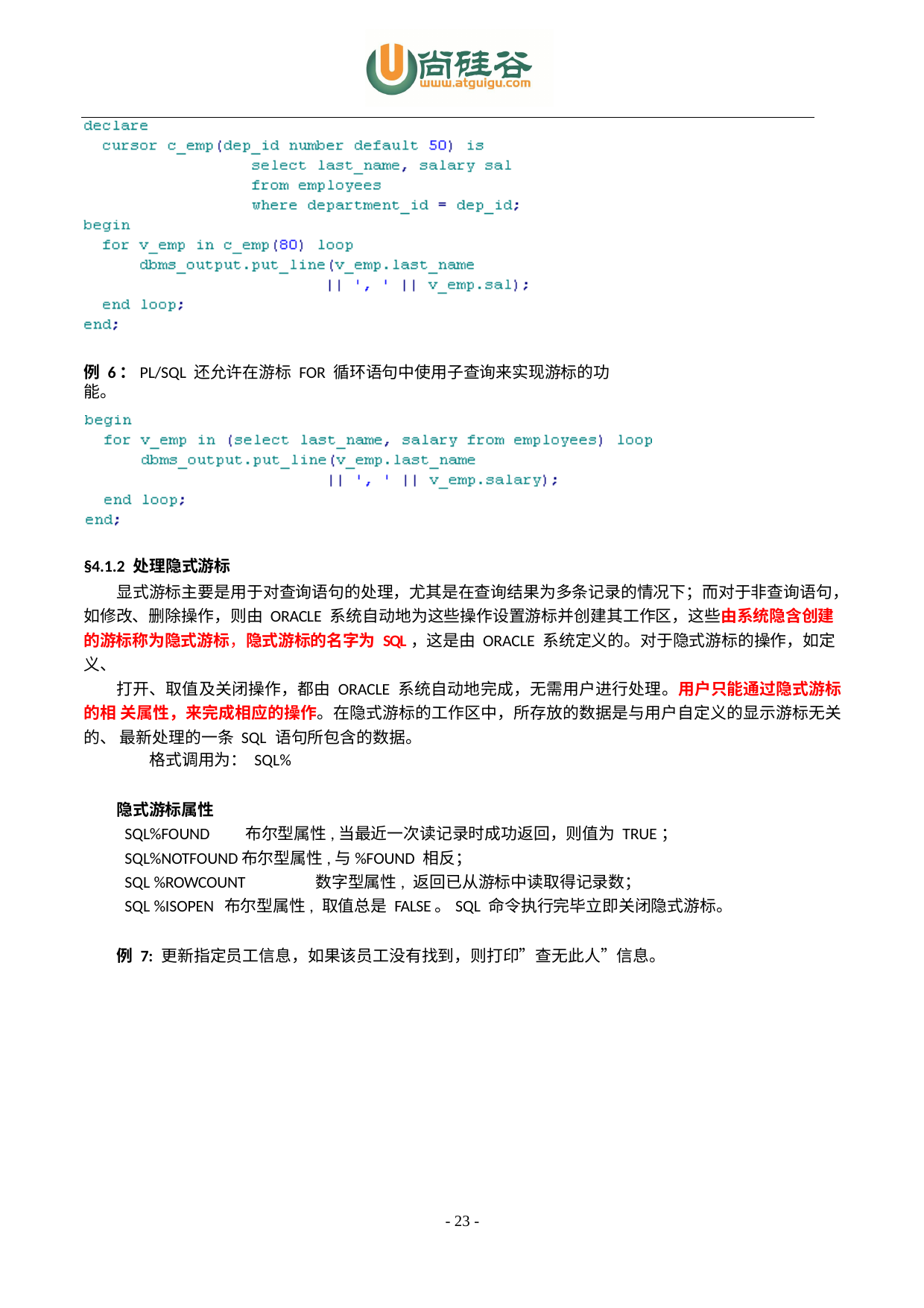

例 6：PL/SQL 还允许在游标 FOR 循环语句中使用子查询来实现游标的功能。

§4.1.2 处理隐式游标
显式游标主要是用于对查询语句的处理，尤其是在查询结果为多条记录的情况下；而对于非查询语句， 如修改、删除操作，则由 ORACLE 系统自动地为这些操作设置游标并创建其工作区，这些由系统隐含创建 的游标称为隐式游标，隐式游标的名字为 SQL，这是由 ORACLE 系统定义的。对于隐式游标的操作，如定义、
打开、取值及关闭操作，都由 ORACLE 系统自动地完成，无需用户进行处理。用户只能通过隐式游标的相 关属性，来完成相应的操作。在隐式游标的工作区中，所存放的数据是与用户自定义的显示游标无关的、 最新处理的一条 SQL 语句所包含的数据。
格式调用为： SQL%

隐式游标属性
SQL%FOUND	布尔型属性,当最近一次读记录时成功返回，则值为 TRUE；
SQL%NOTFOUND	布尔型属性,与%FOUND 相反；
SQL %ROWCOUNT	数字型属性, 返回已从游标中读取得记录数；
SQL %ISOPEN	布尔型属性, 取值总是 FALSE。SQL 命令执行完毕立即关闭隐式游标。

例 7: 更新指定员工信息，如果该员工没有找到，则打印”查无此人”信息。
- 23 -